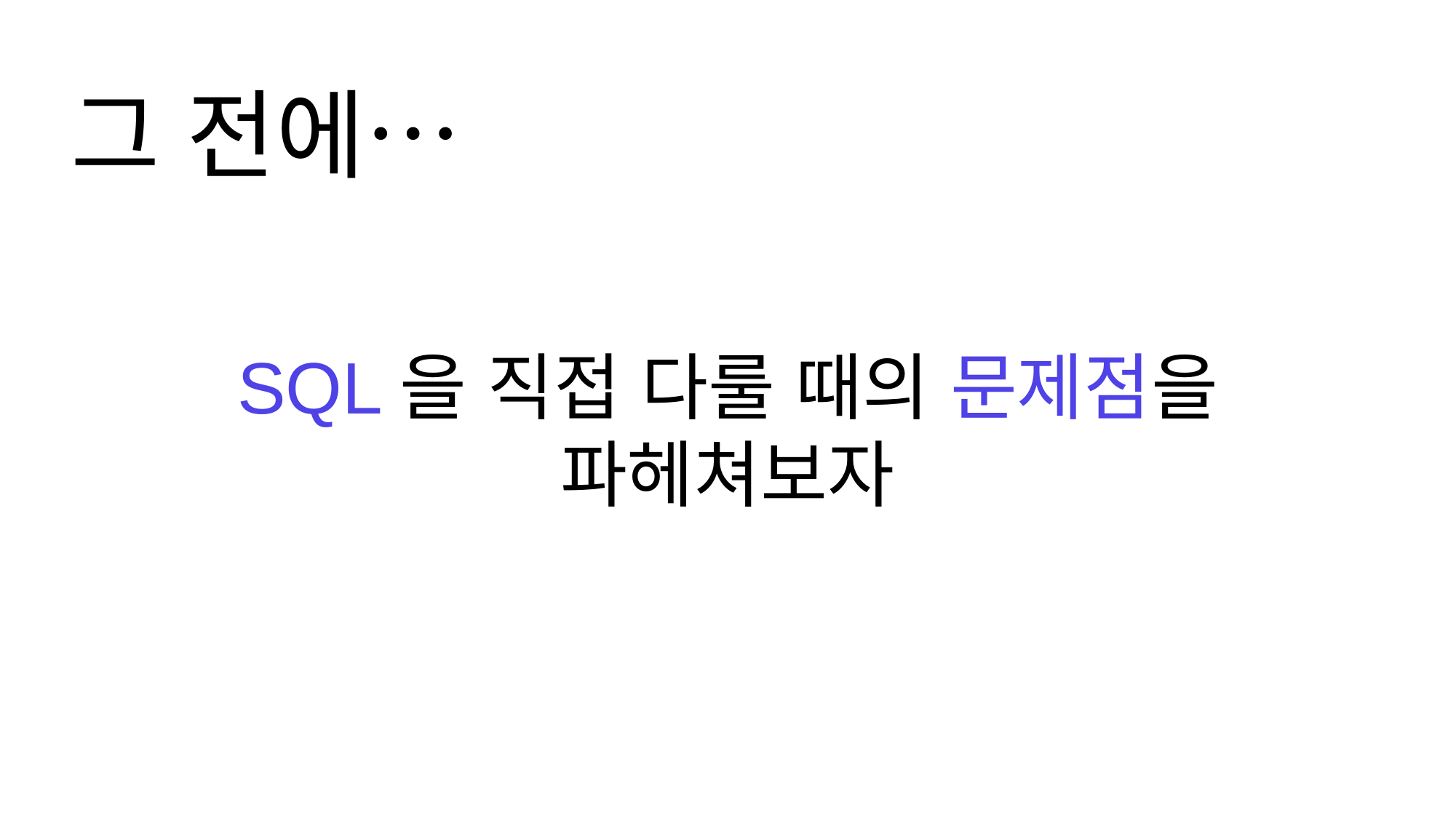

그 전에…
SQL을 직접 다룰 때의 문제점을
파헤쳐보자